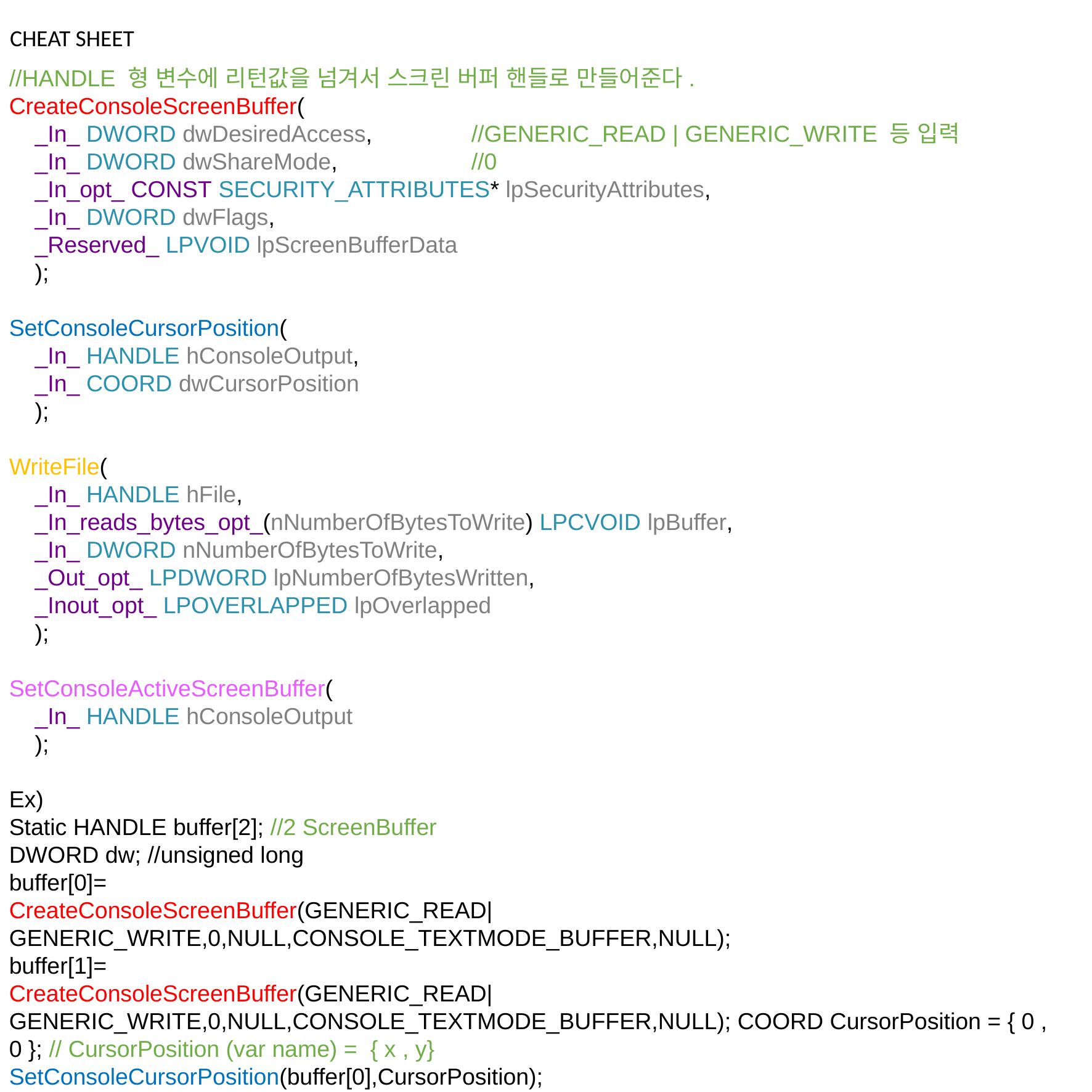

CHEAT SHEET
//HANDLE 형 변수에 리턴값을 넘겨서 스크린 버퍼 핸들로 만들어준다.
CreateConsoleScreenBuffer(
    _In_ DWORD dwDesiredAccess,  	//GENERIC_READ | GENERIC_WRITE 등 입력
    _In_ DWORD dwShareMode,	 	//0
    _In_opt_ CONST SECURITY_ATTRIBUTES* lpSecurityAttributes,
    _In_ DWORD dwFlags,
    _Reserved_ LPVOID lpScreenBufferData
    );

SetConsoleCursorPosition(
    _In_ HANDLE hConsoleOutput,
    _In_ COORD dwCursorPosition
    );

WriteFile(
    _In_ HANDLE hFile,
    _In_reads_bytes_opt_(nNumberOfBytesToWrite) LPCVOID lpBuffer,
    _In_ DWORD nNumberOfBytesToWrite,
    _Out_opt_ LPDWORD lpNumberOfBytesWritten,
    _Inout_opt_ LPOVERLAPPED lpOverlapped
    );

SetConsoleActiveScreenBuffer(
    _In_ HANDLE hConsoleOutput
    );

Ex)
Static HANDLE buffer[2]; //2 ScreenBuffer
DWORD dw; //unsigned long
buffer[0]=
CreateConsoleScreenBuffer(GENERIC_READ|GENERIC_WRITE,0,NULL,CONSOLE_TEXTMODE_BUFFER,NULL);
buffer[1]=
CreateConsoleScreenBuffer(GENERIC_READ|GENERIC_WRITE,0,NULL,CONSOLE_TEXTMODE_BUFFER,NULL); COORD CursorPosition = { 0 , 0 }; // CursorPosition (var name) =  { x , y}
SetConsoleCursorPosition(buffer[0],CursorPosition);
WriteFile(buffer[0],”Hello,World!”,strlen(“Hello,World!”),&dw,NULL);
SetConsoleActiveScreenBuffer(buffer[0]);